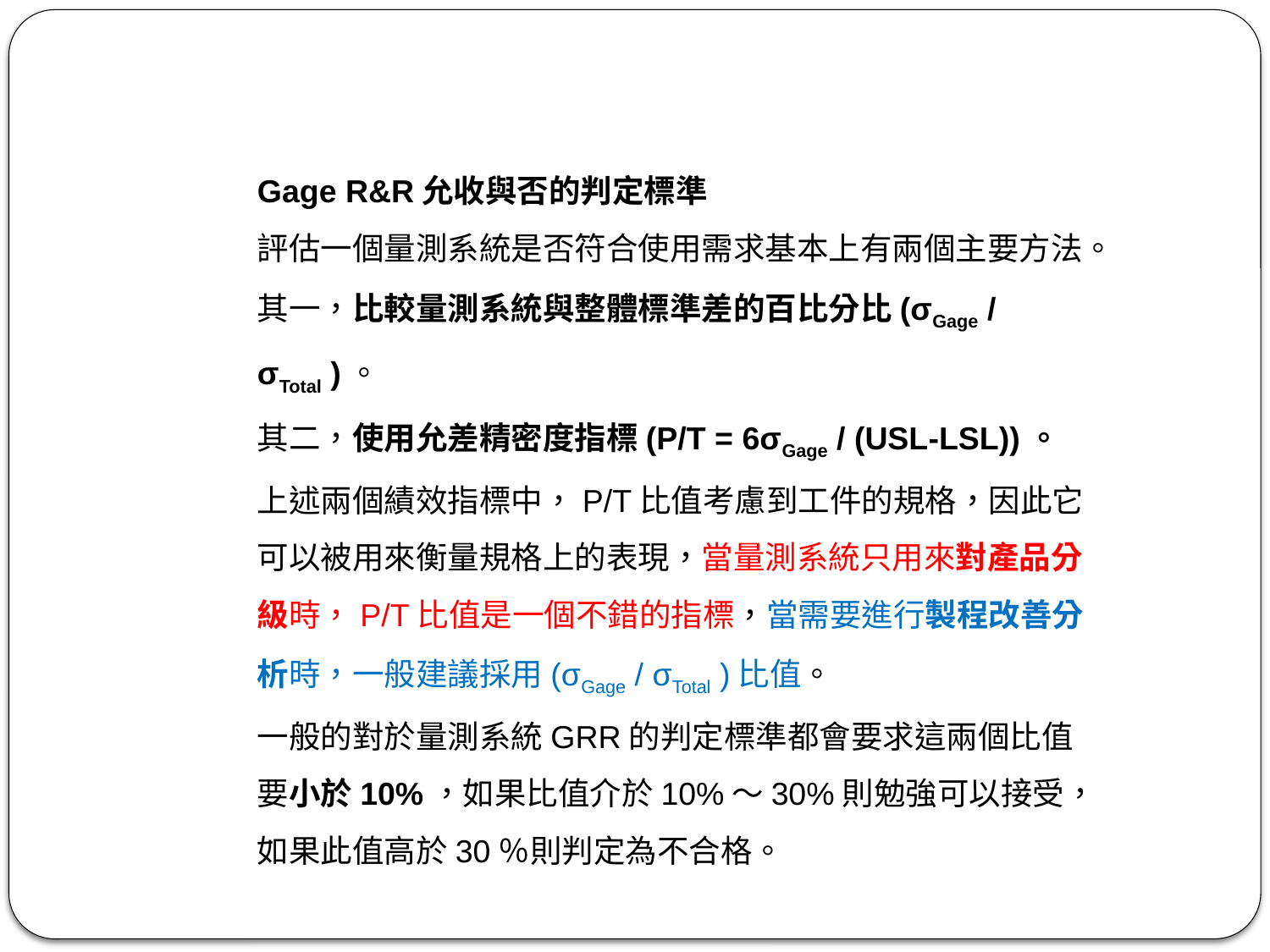

Gage R&R允收與否的判定標準
評估一個量測系統是否符合使用需求基本上有兩個主要方法。
其一，比較量測系統與整體標準差的百比分比(σGage / σTotal )。
其二，使用允差精密度指標(P/T = 6σGage / (USL-LSL))。
上述兩個績效指標中，P/T比值考慮到工件的規格，因此它可以被用來衡量規格上的表現，當量測系統只用來對產品分級時，P/T比值是一個不錯的指標，當需要進行製程改善分析時，一般建議採用(σGage / σTotal )比值。
一般的對於量測系統GRR的判定標準都會要求這兩個比值要小於10%，如果比值介於10%～30%則勉強可以接受，如果此值高於30％則判定為不合格。